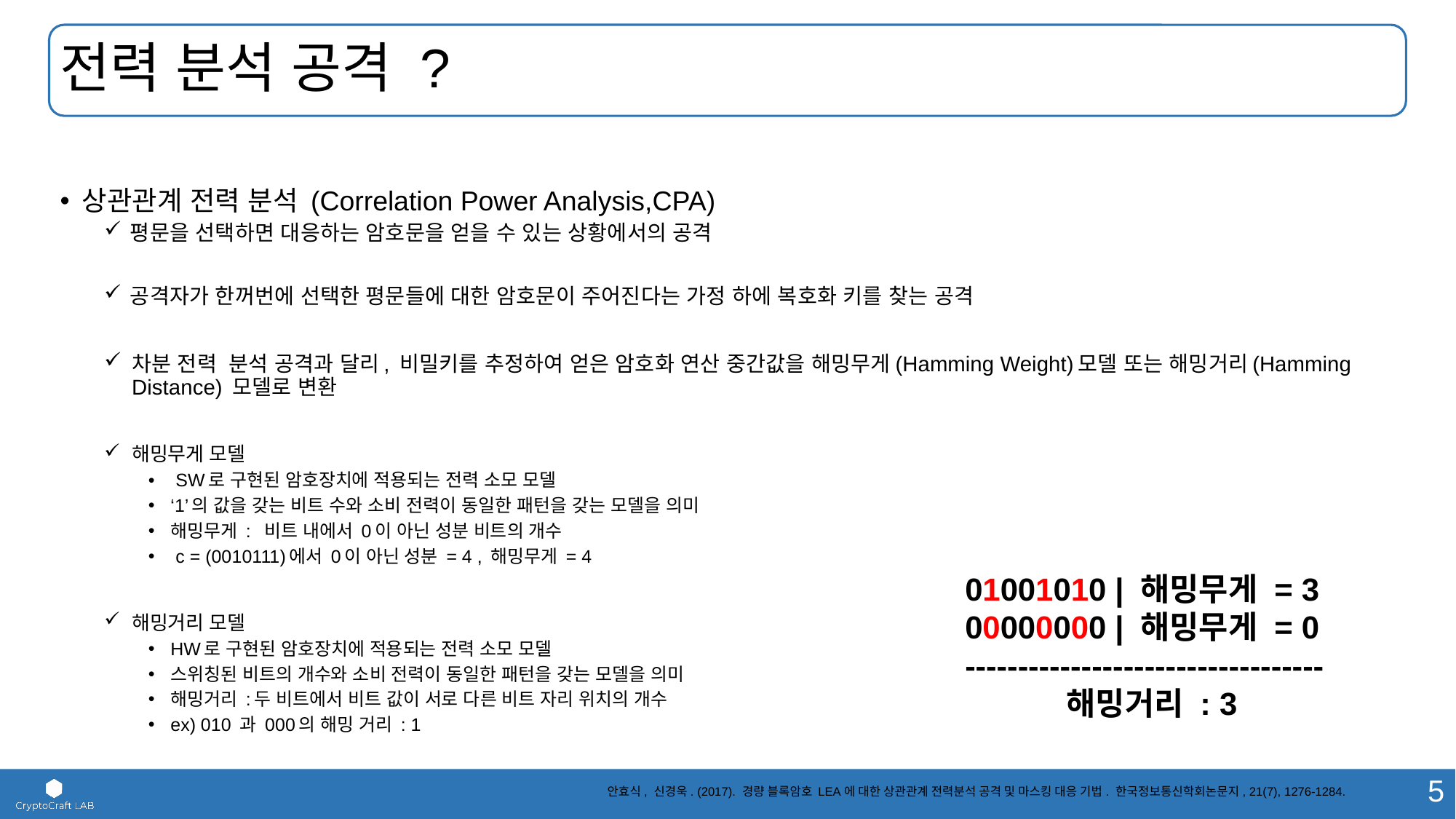

# 전력 분석 공격 ?

상관관계 전력 분석 (Correlation Power Analysis,CPA)
평문을 선택하면 대응하는 암호문을 얻을 수 있는 상황에서의 공격

공격자가 한꺼번에 선택한 평문들에 대한 암호문이 주어진다는 가정 하에 복호화 키를 찾는 공격

차분 전력  분석 공격과 달리, 비밀키를 추정하여 얻은 암호화 연산 중간값을 해밍무게(Hamming Weight)모델 또는 해밍거리(Hamming Distance) 모델로 변환

해밍무게 모델
 SW로 구현된 암호장치에 적용되는 전력 소모 모델
‘1’의 값을 갖는 비트 수와 소비 전력이 동일한 패턴을 갖는 모델을 의미
해밍무게 :  비트 내에서 0이 아닌 성분 비트의 개수
 c = (0010111)에서 0이 아닌 성분 = 4 , 해밍무게 = 4

해밍거리 모델
HW로 구현된 암호장치에 적용되는 전력 소모 모델
스위칭된 비트의 개수와 소비 전력이 동일한 패턴을 갖는 모델을 의미
해밍거리 :두 비트에서 비트 값이 서로 다른 비트 자리 위치의 개수
ex) 010 과 000의 해밍 거리 : 1

01001010 | 해밍무게 = 3
00000000 | 해밍무게 = 0
----------------------------------
해밍거리 : 3
안효식, 신경욱. (2017). 경량 블록암호 LEA에 대한 상관관계 전력분석 공격 및 마스킹 대응 기법. 한국정보통신학회논문지, 21(7), 1276-1284.